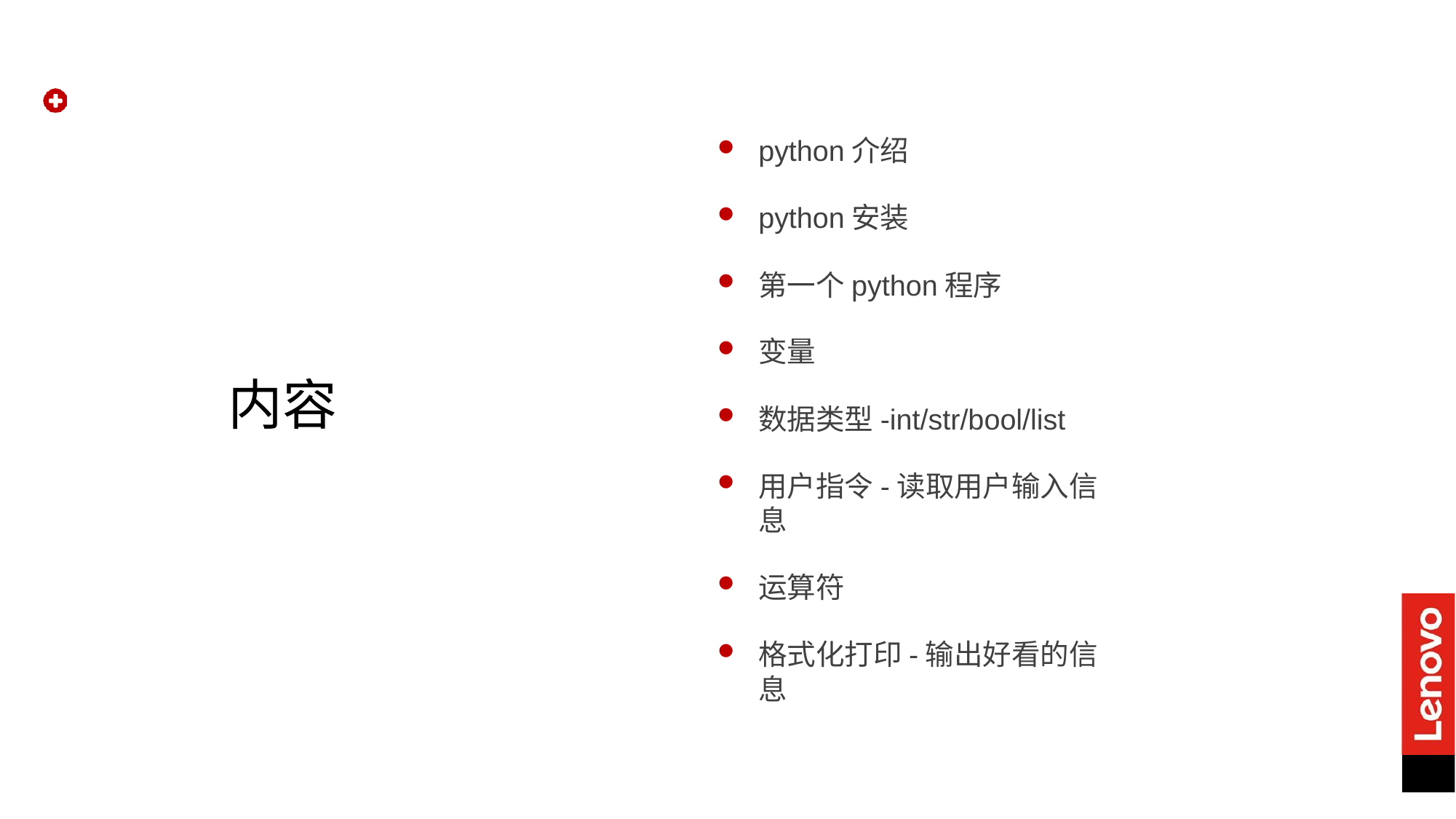

python介绍
python安装
第一个python程序
变量
数据类型-int/str/bool/list
用户指令-读取用户输入信息
运算符
格式化打印-输出好看的信息
内容
2